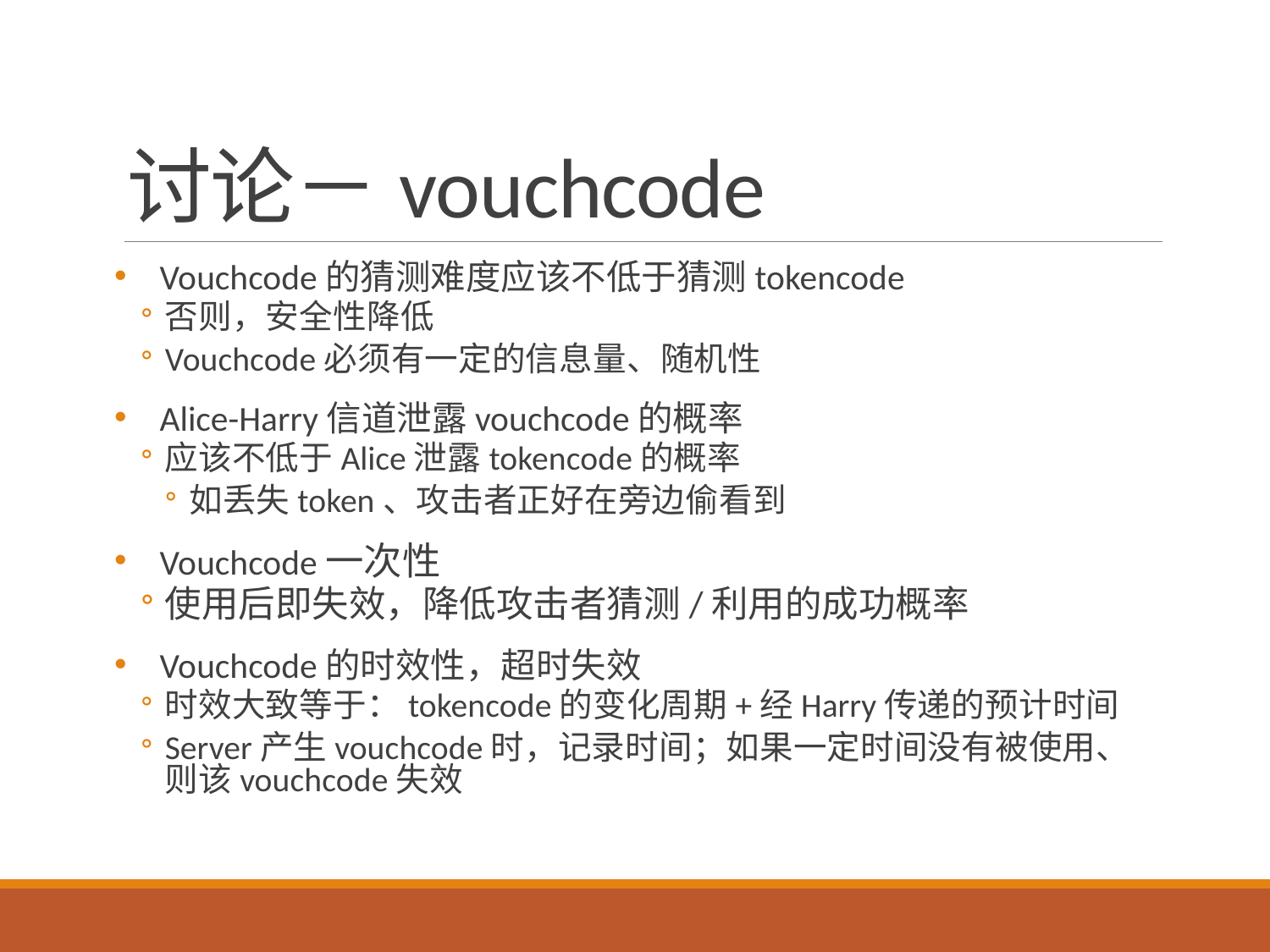

# 讨论－vouchcode
Vouchcode的猜测难度应该不低于猜测tokencode
否则，安全性降低
Vouchcode必须有一定的信息量、随机性
Alice-Harry信道泄露vouchcode的概率
应该不低于Alice泄露tokencode的概率
如丢失token、攻击者正好在旁边偷看到
Vouchcode一次性
使用后即失效，降低攻击者猜测/利用的成功概率
Vouchcode的时效性，超时失效
时效大致等于：tokencode的变化周期+经Harry传递的预计时间
Server产生vouchcode时，记录时间；如果一定时间没有被使用、则该vouchcode失效